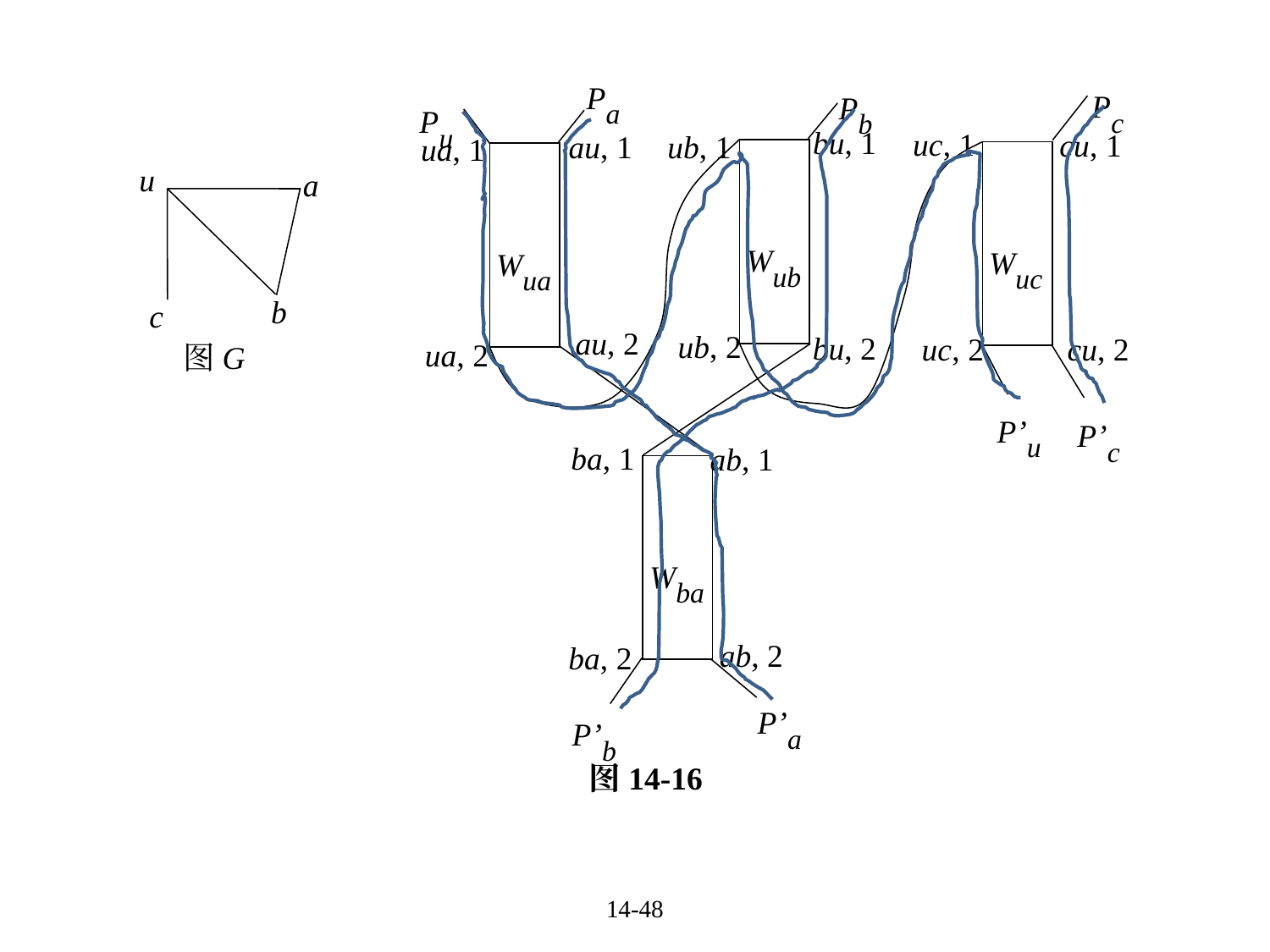

Pa
Pc
Pb

Pu

bu, 1
uc, 1
cu, 1
au, 1
ub, 1
ua, 1

Wub

Wuc

u
a

Wua
b
c
au, 2
ub, 2
bu, 2
cu, 2
uc, 2
ua, 2
图G

P’u
P’c
ba, 1
ab, 1

Wba
ab, 2
ba, 2

P’a
P’b

图14-16
14-48